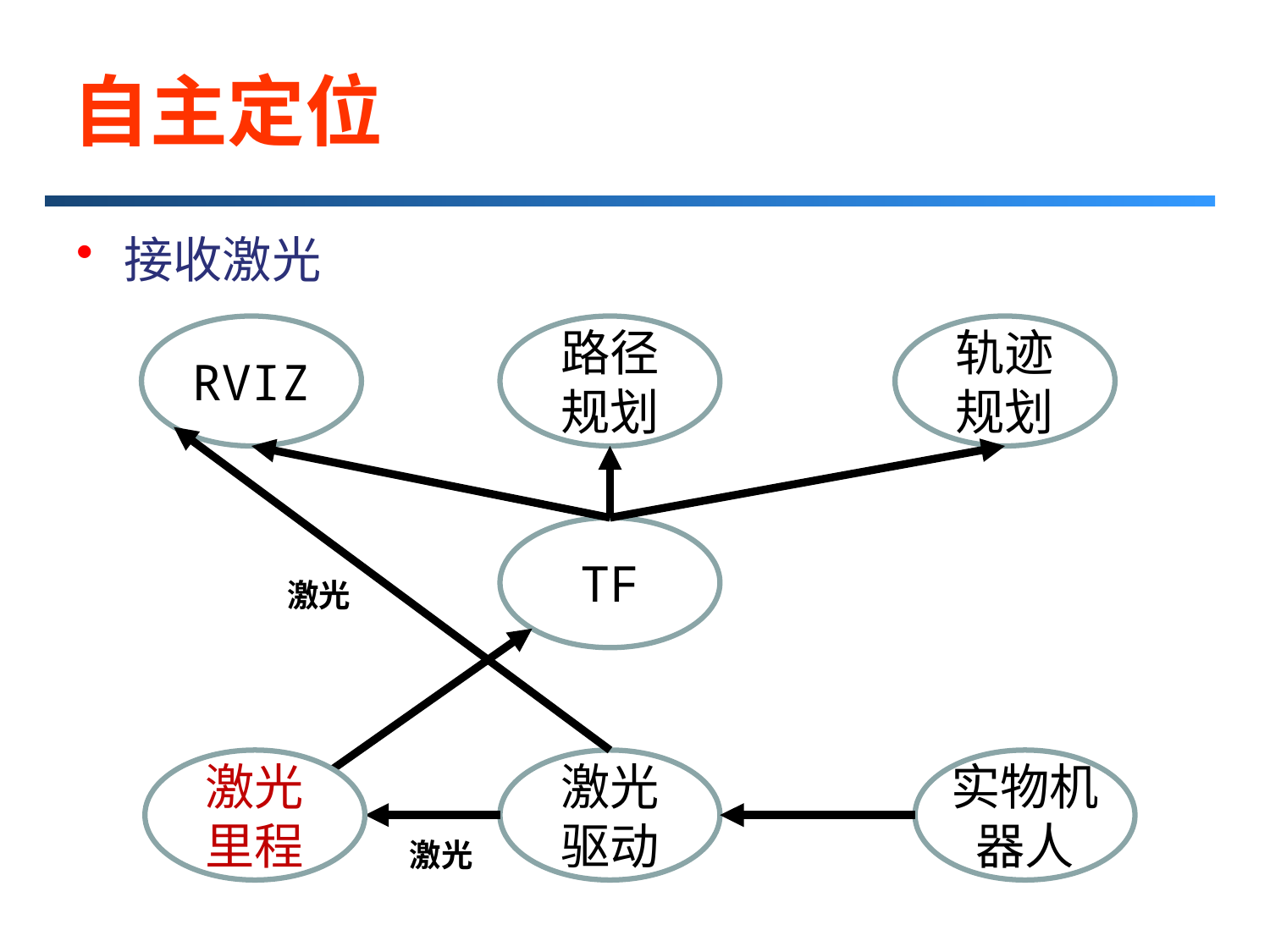

# 自主定位
接收激光

RVIZ
路径规划
轨迹规划
TF
激光
激光里程
激光驱动
实物机器人
激光